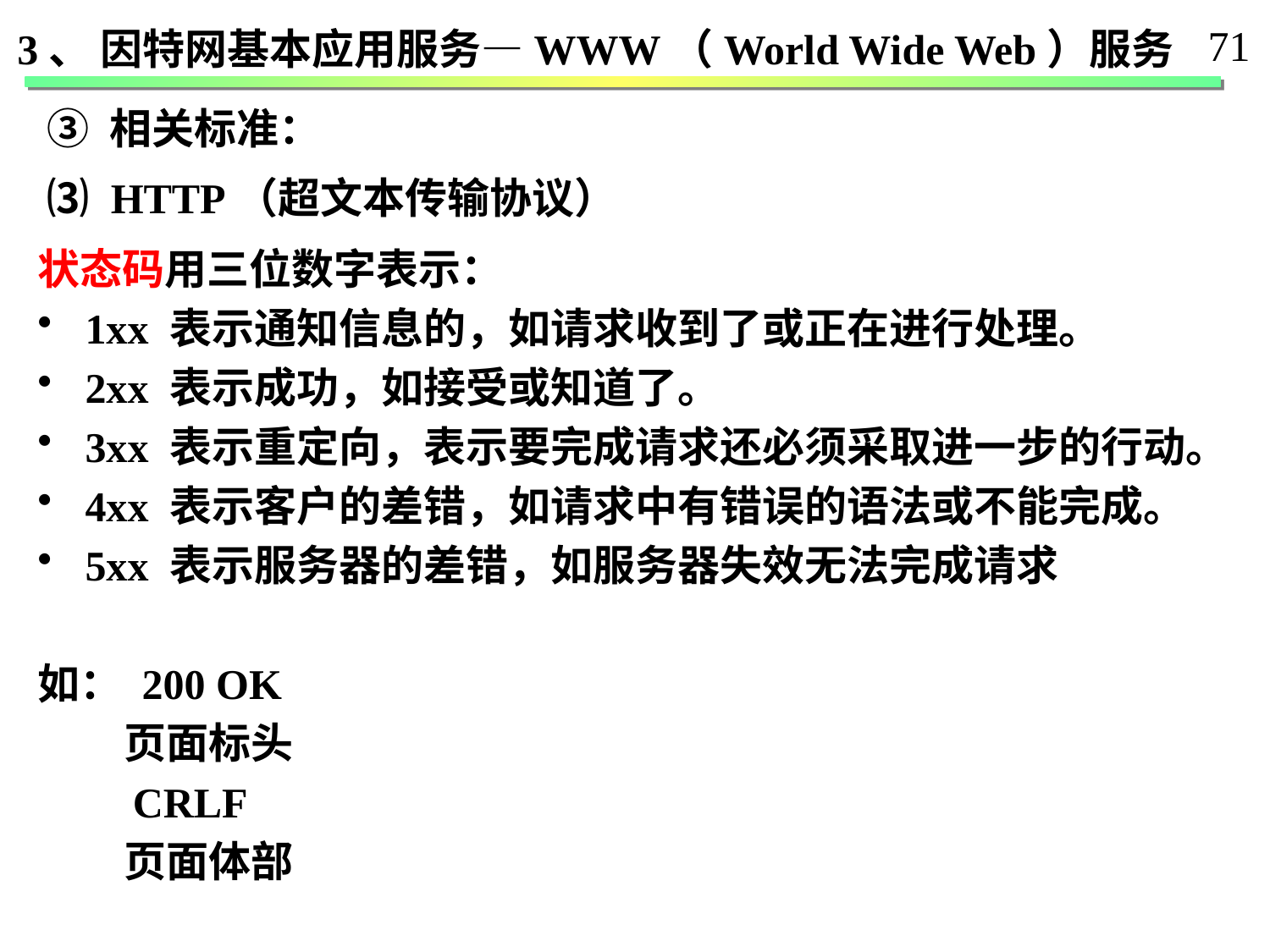

71
3、 因特网基本应用服务—WWW（World Wide Web）服务

③ 相关标准：
⑶  HTTP（超文本传输协议）
状态码用三位数字表示：
1xx 表示通知信息的，如请求收到了或正在进行处理。
2xx 表示成功，如接受或知道了。
3xx 表示重定向，表示要完成请求还必须采取进一步的行动。
4xx 表示客户的差错，如请求中有错误的语法或不能完成。
5xx 表示服务器的差错，如服务器失效无法完成请求

如： 200 OK
        页面标头
         CRLF
        页面体部